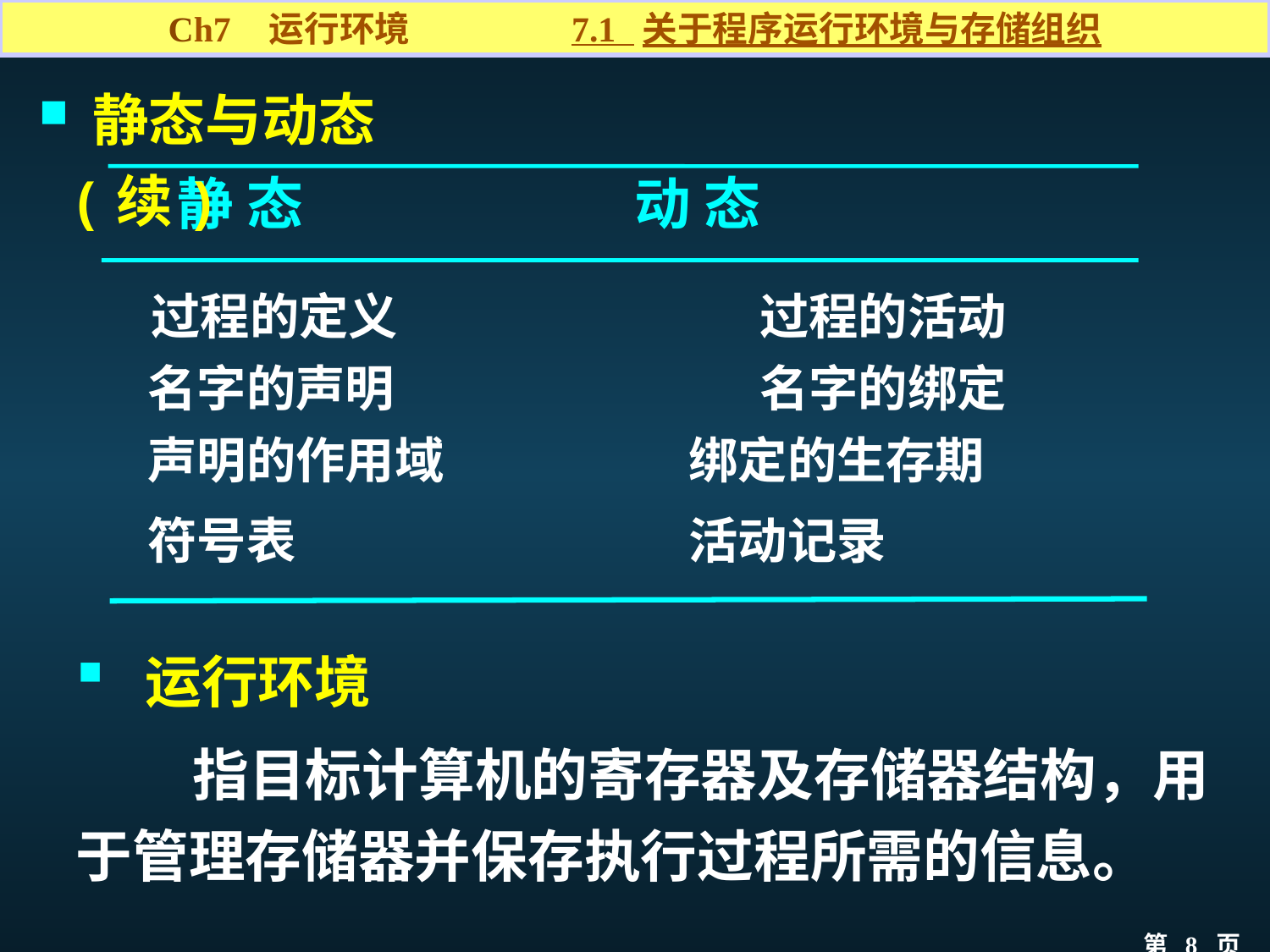

Ch7   运行环境                   7.1  关于程序运行环境与存储组织
 静态与动态(续)
   静 态		          动 态

 过程的定义			过程的活动
 名字的声明			名字的绑定
 声明的作用域		     绑定的生存期
 符号表			     活动记录

  运行环境
        指目标计算机的寄存器及存储器结构，用于管理存储器并保存执行过程所需的信息。